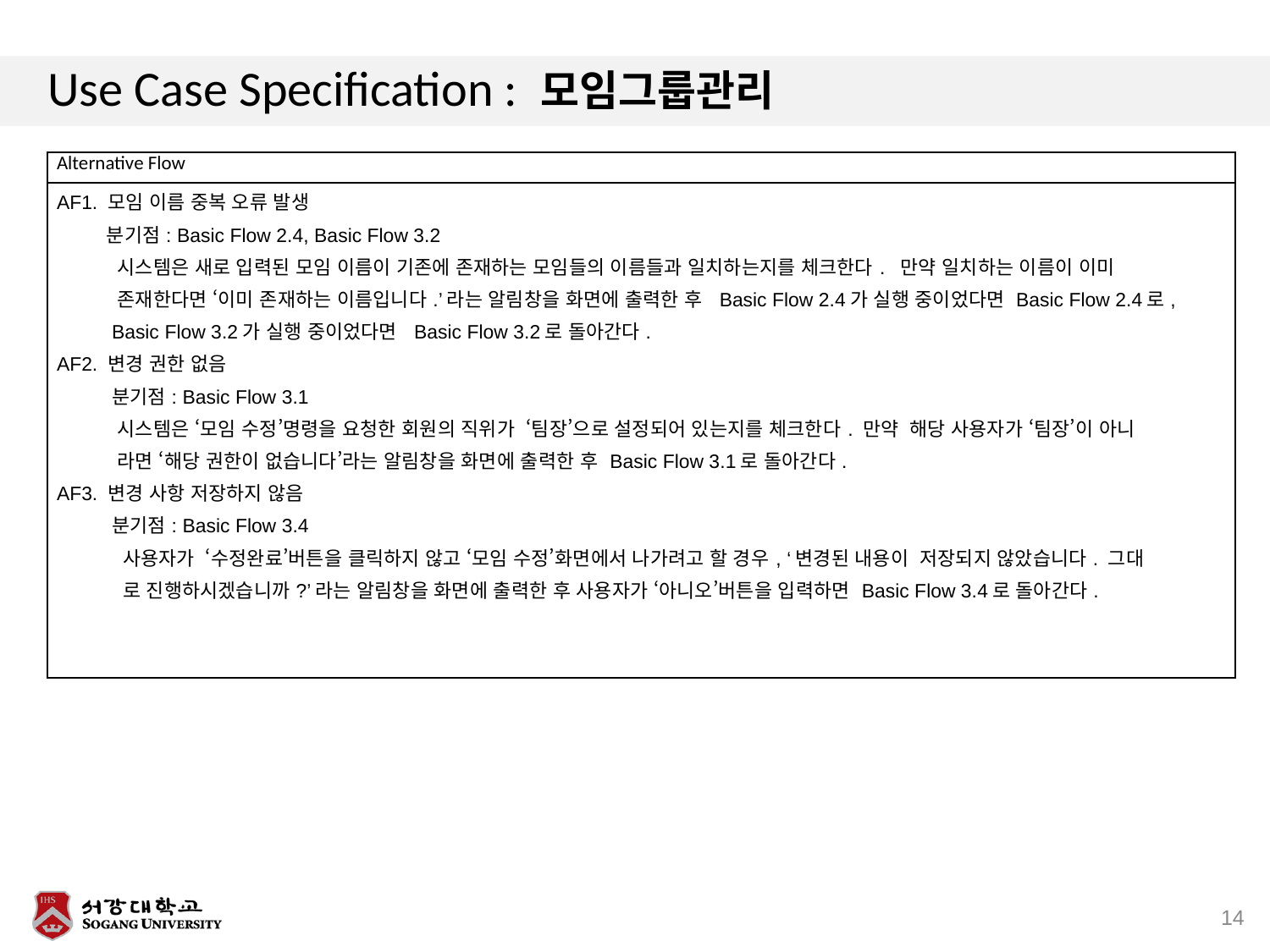

# Use Case Specification : 모임그룹관리
| Alternative Flow |
| --- |
| AF1. 모임 이름 중복 오류 발생 분기점: Basic Flow 2.4, Basic Flow 3.2 시스템은 새로 입력된 모임 이름이 기존에 존재하는 모임들의 이름들과 일치하는지를 체크한다. 만약 일치하는 이름이 이미 존재한다면 ‘이미 존재하는 이름입니다.’라는 알림창을 화면에 출력한 후 Basic Flow 2.4가 실행 중이었다면 Basic Flow 2.4로, Basic Flow 3.2가 실행 중이었다면 Basic Flow 3.2로 돌아간다. AF2. 변경 권한 없음 분기점: Basic Flow 3.1 시스템은 ‘모임 수정’명령을 요청한 회원의 직위가 ‘팀장’으로 설정되어 있는지를 체크한다. 만약 해당 사용자가 ‘팀장’이 아니 라면 ‘해당 권한이 없습니다’라는 알림창을 화면에 출력한 후 Basic Flow 3.1로 돌아간다. AF3. 변경 사항 저장하지 않음 분기점: Basic Flow 3.4 사용자가 ‘수정완료’버튼을 클릭하지 않고 ‘모임 수정’화면에서 나가려고 할 경우, ‘변경된 내용이 저장되지 않았습니다. 그대 로 진행하시겠습니까?’라는 알림창을 화면에 출력한 후 사용자가 ‘아니오’버튼을 입력하면 Basic Flow 3.4로 돌아간다. |
14